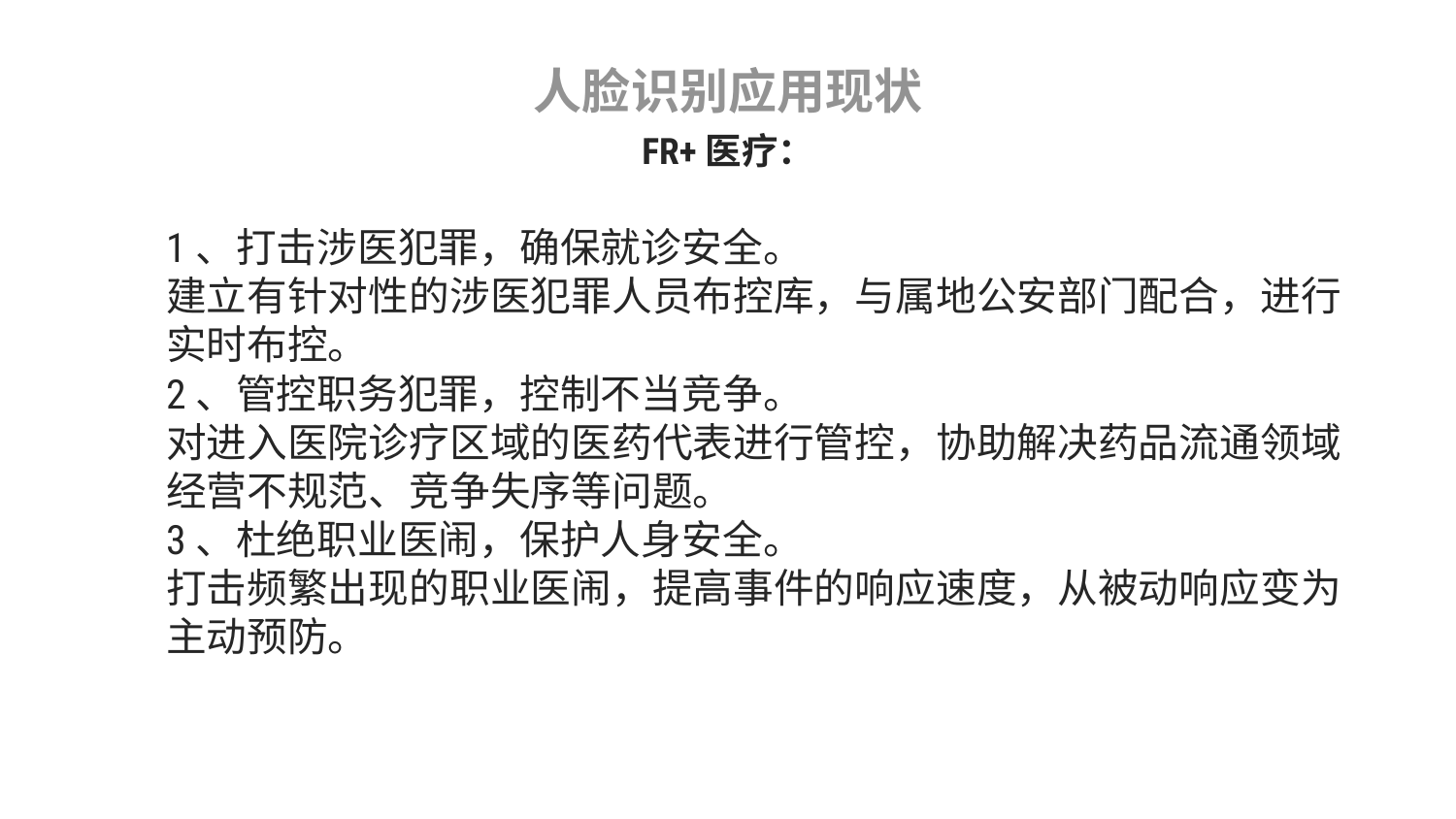

# 人脸识别应用现状
FR+医疗：
1、打击涉医犯罪，确保就诊安全。
建立有针对性的涉医犯罪人员布控库，与属地公安部门配合，进行实时布控。
2、管控职务犯罪，控制不当竞争。
对进入医院诊疗区域的医药代表进行管控，协助解决药品流通领域经营不规范、竞争失序等问题。
3、杜绝职业医闹，保护人身安全。
打击频繁出现的职业医闹，提高事件的响应速度，从被动响应变为主动预防。